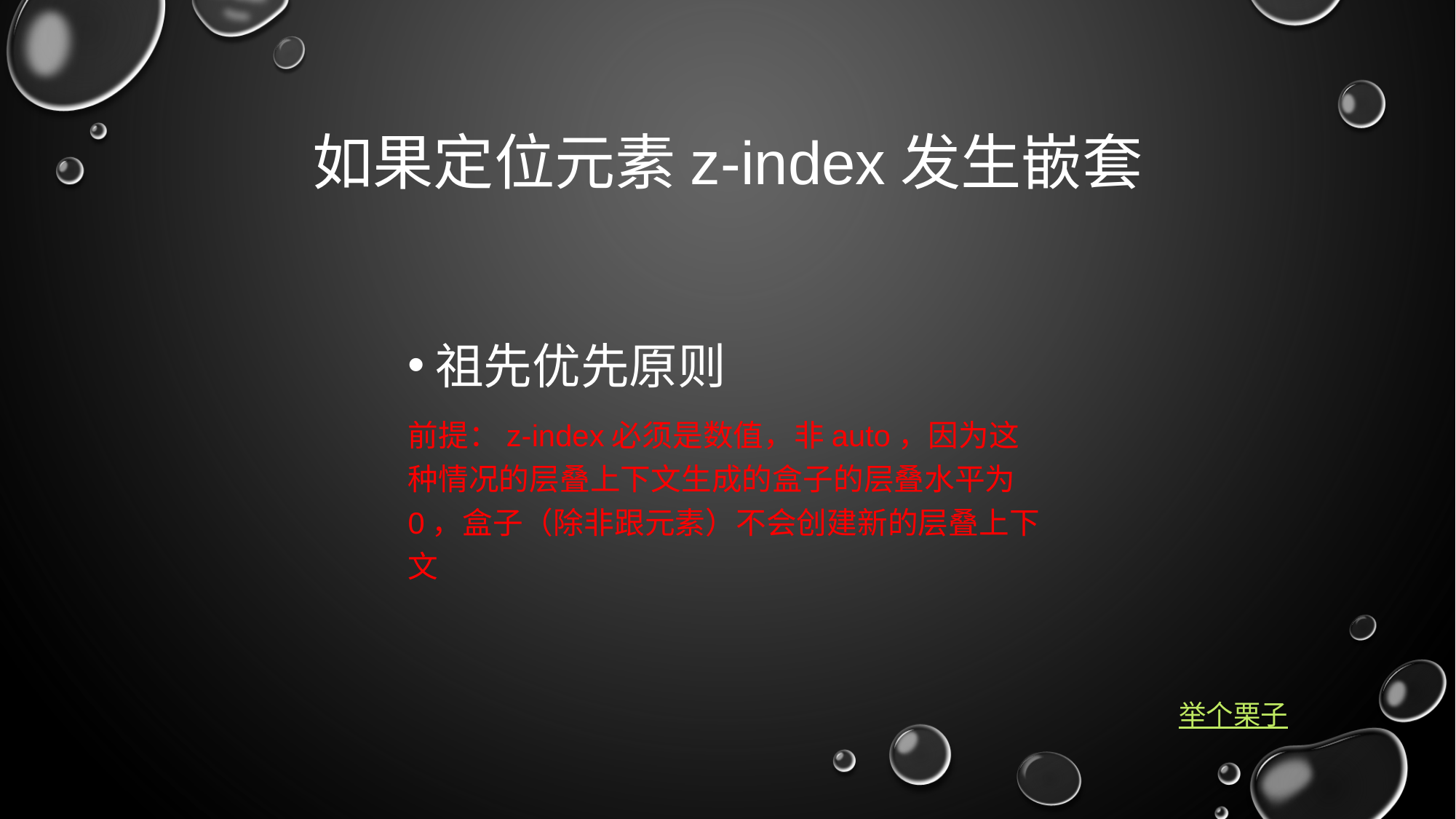

# 如果定位元素z-index发生嵌套
祖先优先原则
前提：z-index必须是数值，非auto，因为这种情况的层叠上下文生成的盒子的层叠水平为0，盒子（除非跟元素）不会创建新的层叠上下文

举个栗子